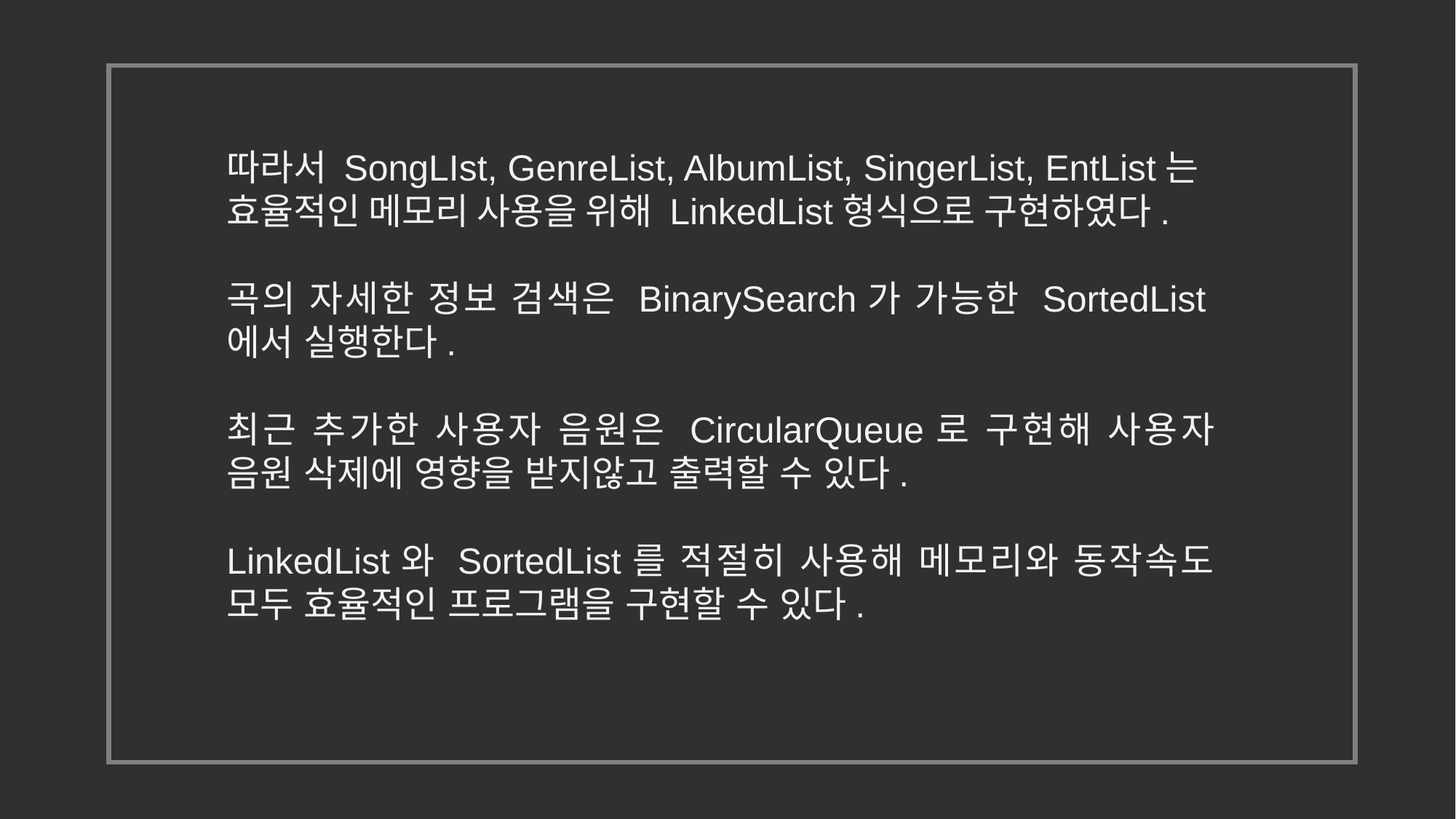

따라서 SongLIst, GenreList, AlbumList, SingerList, EntList는
효율적인 메모리 사용을 위해 LinkedList형식으로 구현하였다.

곡의 자세한 정보 검색은 BinarySearch가 가능한 SortedList에서 실행한다.

최근 추가한 사용자 음원은 CircularQueue로 구현해 사용자 음원 삭제에 영향을 받지않고 출력할 수 있다.

LinkedList와 SortedList를 적절히 사용해 메모리와 동작속도 모두 효율적인 프로그램을 구현할 수 있다.